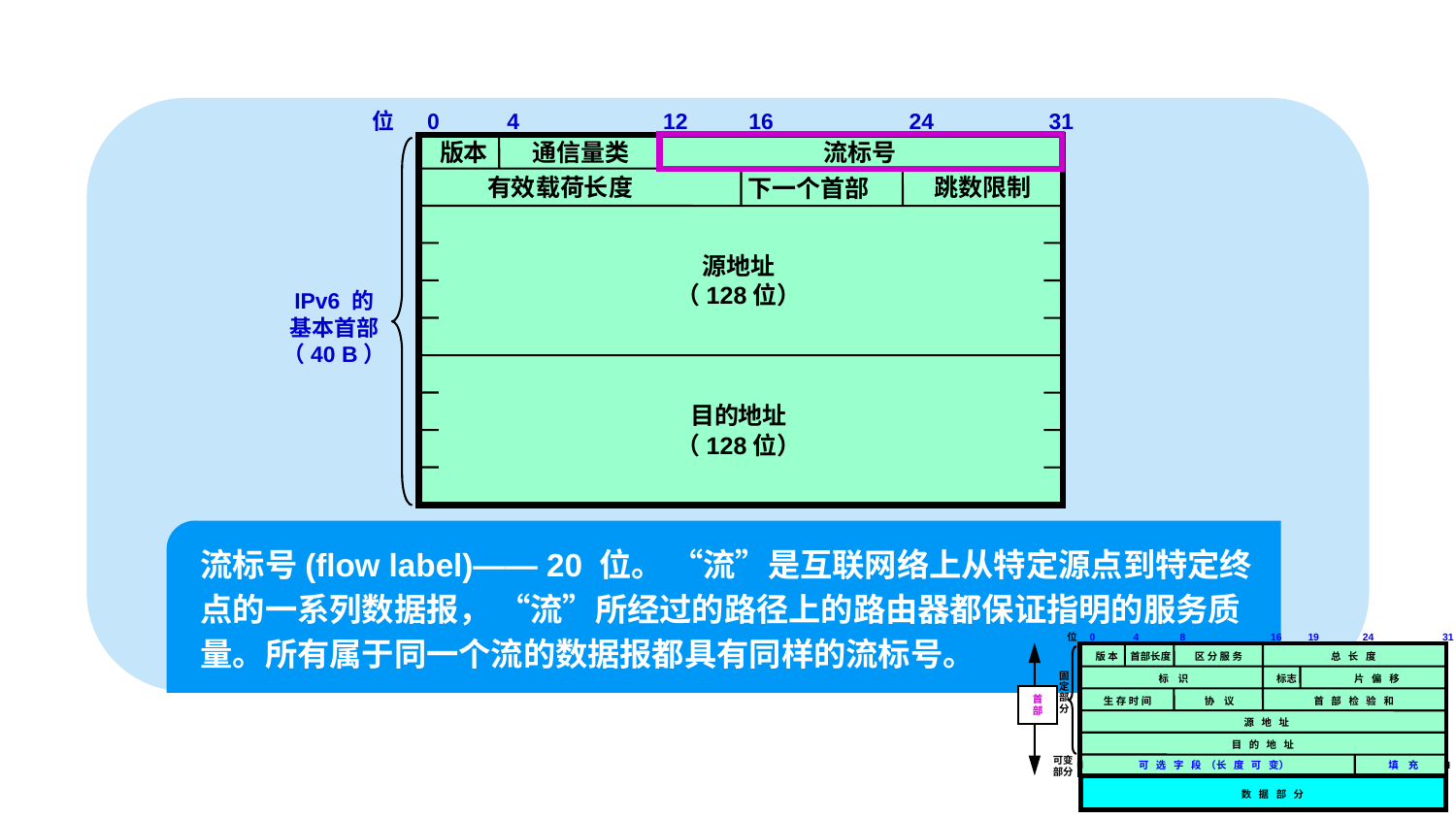

位
0
4
12
16
24
31
版本
通信量类
流标号

有效载荷长度
跳数限制
下一个首部

源地址
（128位）
IPv6 的
基本首部
（40 B）

目的地址
（128位）

流标号(flow label)—— 20 位。 “流”是互联网络上从特定源点到特定终点的一系列数据报， “流”所经过的路径上的路由器都保证指明的服务质量。所有属于同一个流的数据报都具有同样的流标号。
位
0
4
8
16
19
24
31

首
部

版 本
首部长度
区 分 服 务
总   长   度

固
定
部
分

标    识
标志
片   偏   移
生 存 时 间
协    议
首   部   检   验   和

源   地   址

目   的   地   址
可变
部分
可   选   字   段  （长   度   可   变）
填    充

数   据   部   分

218